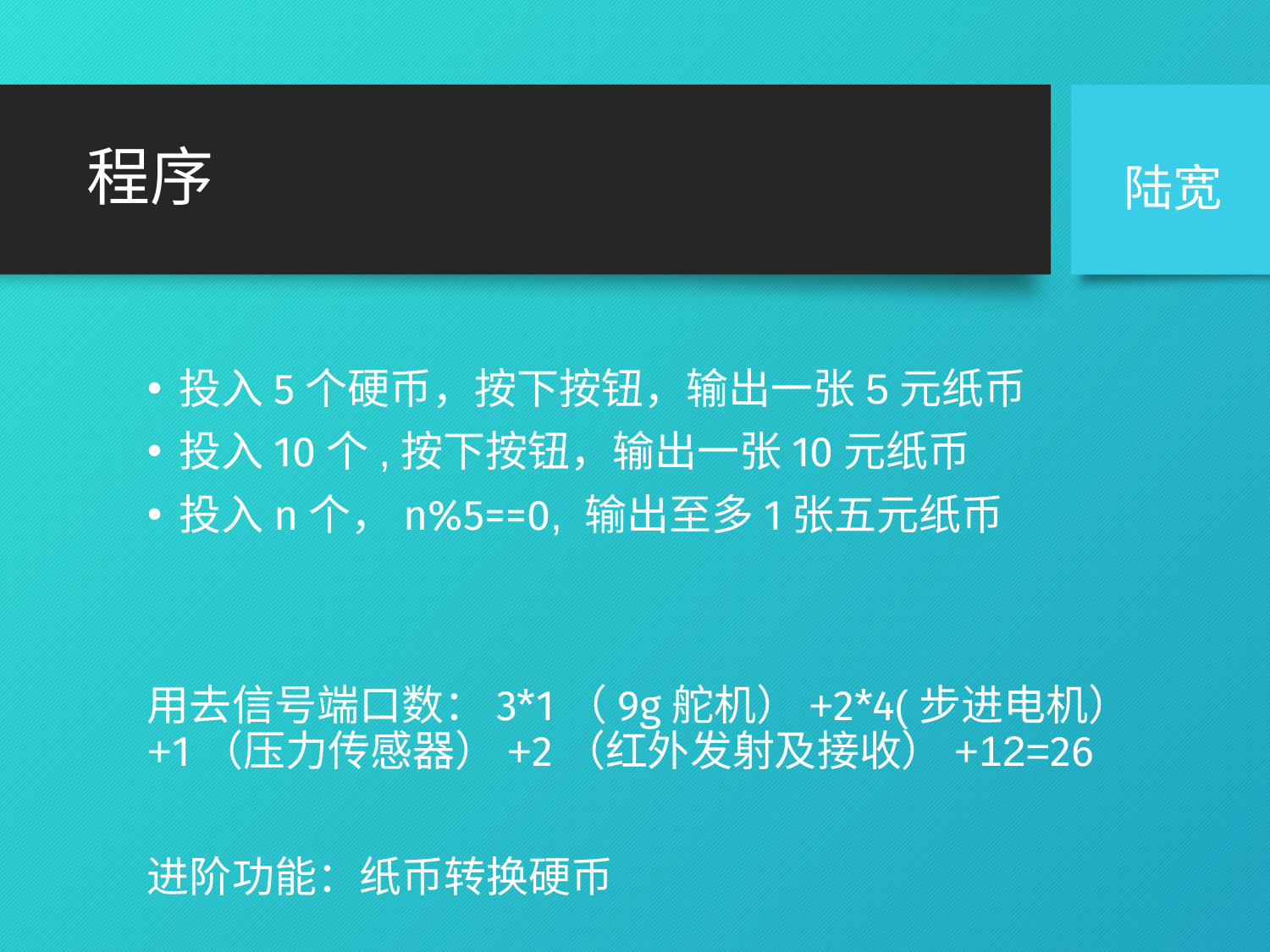

# 程序
陆宽
投入5个硬币，按下按钮，输出一张5元纸币
投入10个,按下按钮，输出一张10元纸币
投入n个，n%5==0, 输出至多1张五元纸币

用去信号端口数：3*1（9g舵机）+2*4(步进电机）+1（压力传感器）+2（红外发射及接收）+12=26

进阶功能：纸币转换硬币